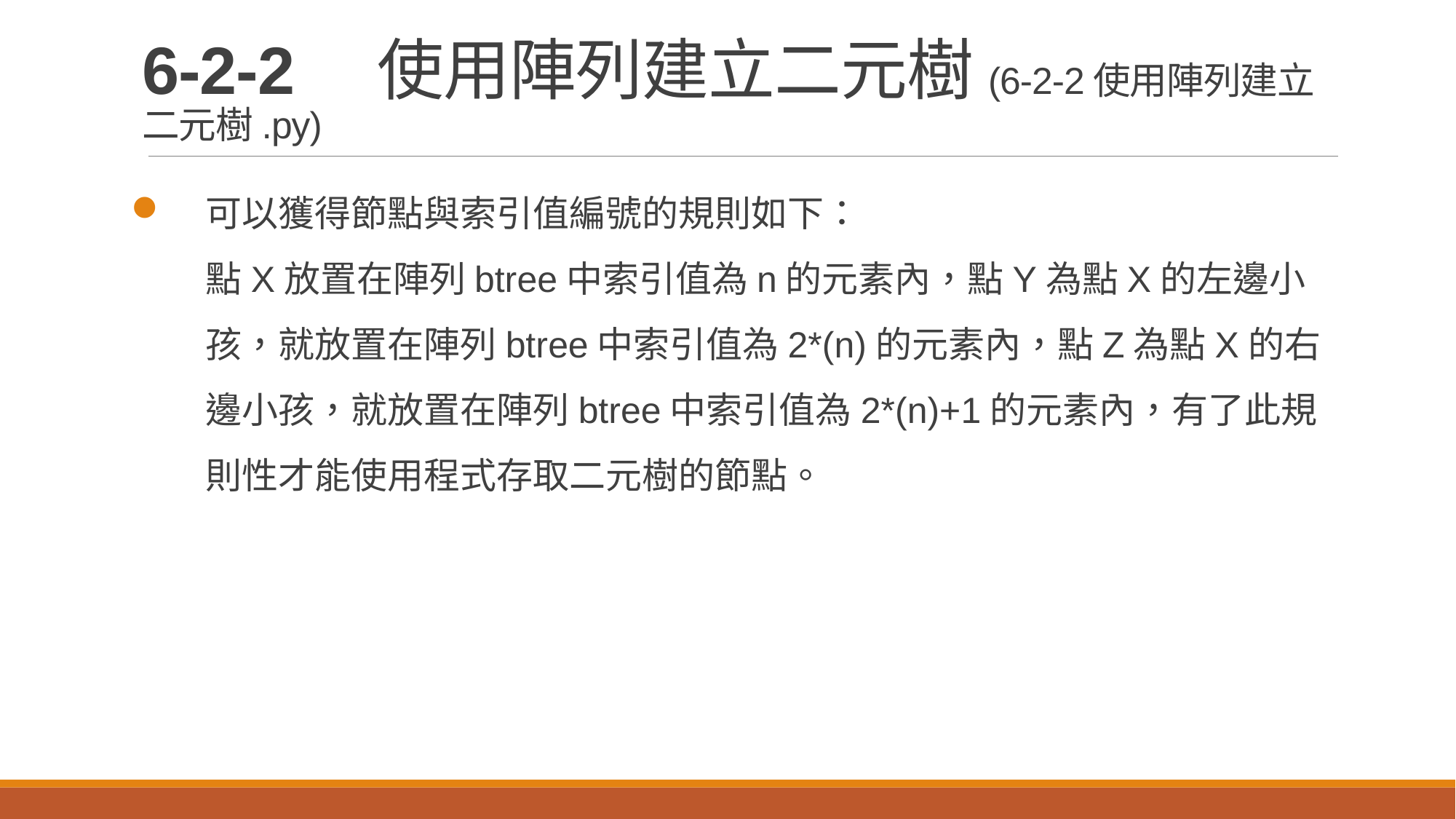

# 6-2-2　使用陣列建立二元樹(6-2-2使用陣列建立二元樹.py)
可以獲得節點與索引值編號的規則如下：
點X放置在陣列btree中索引值為n的元素內，點Y為點X的左邊小孩，就放置在陣列btree中索引值為2*(n)的元素內，點Z為點X的右邊小孩，就放置在陣列btree中索引值為2*(n)+1的元素內，有了此規則性才能使用程式存取二元樹的節點。